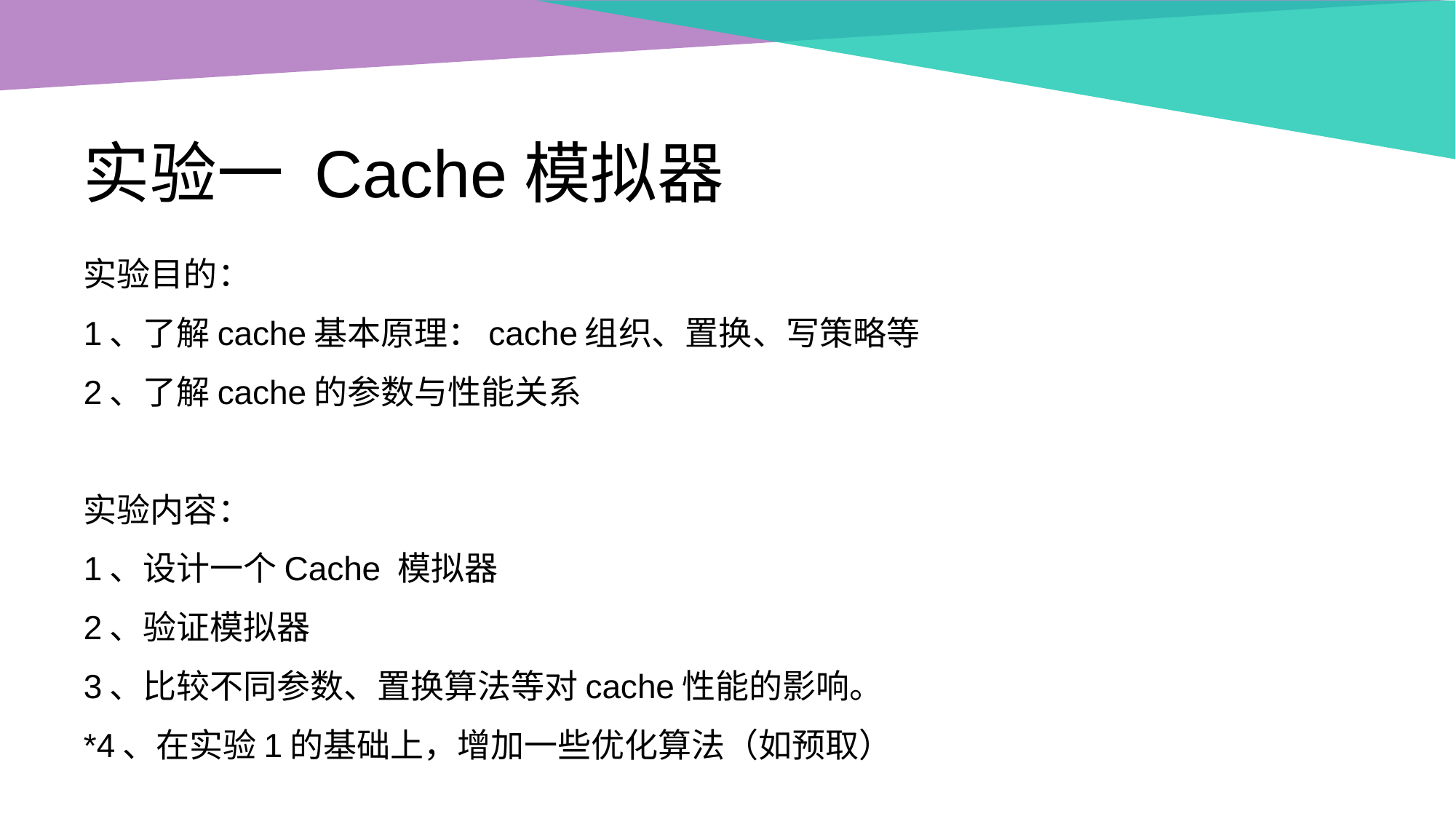

# 实验一 Cache模拟器
实验目的：
1、了解cache基本原理：cache组织、置换、写策略等
2、了解cache的参数与性能关系

实验内容：
1、设计一个Cache 模拟器
2、验证模拟器
3、比较不同参数、置换算法等对cache性能的影响。
*4、在实验1的基础上，增加一些优化算法（如预取）